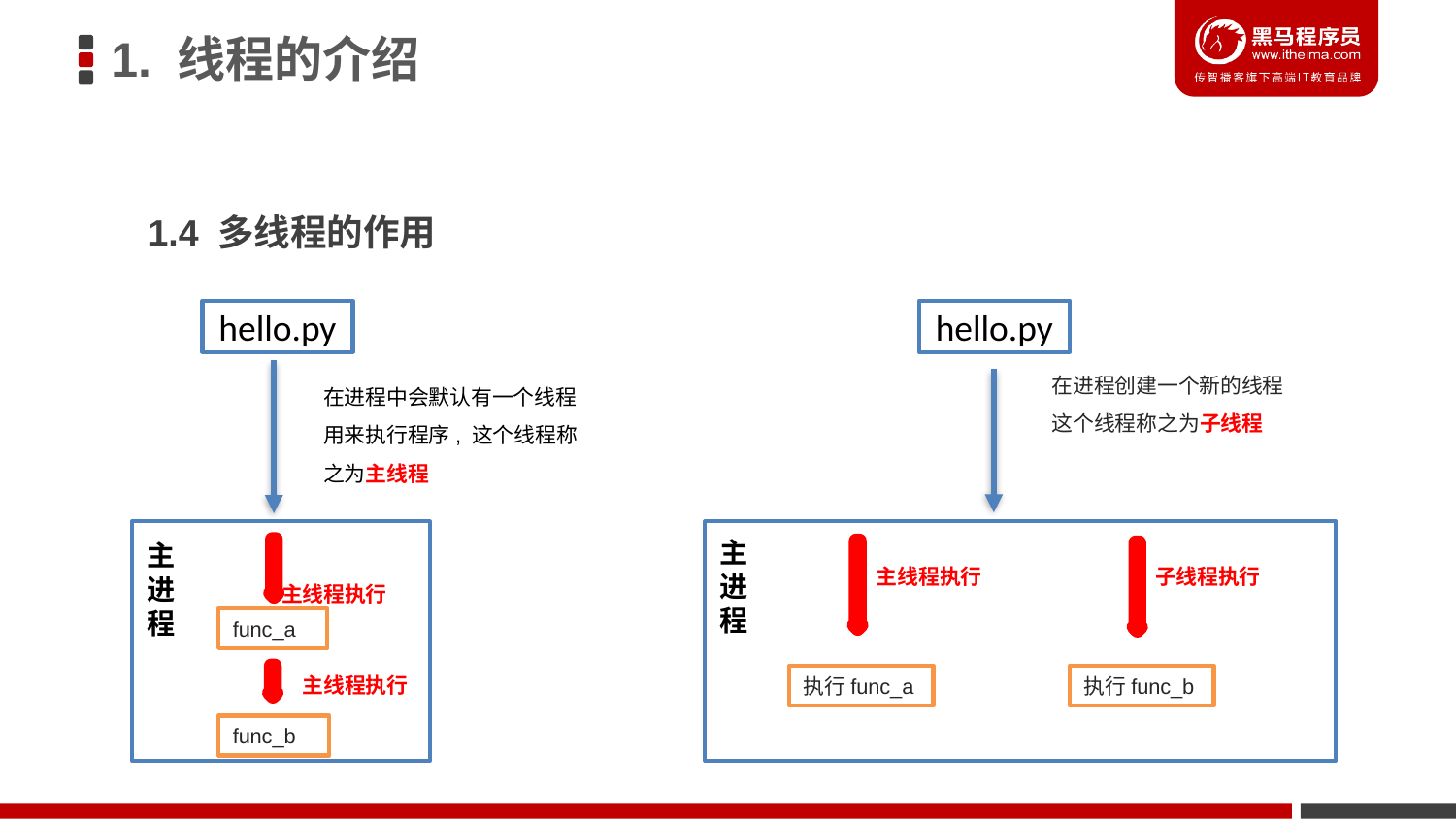

1. 线程的介绍
1.4 多线程的作用
hello.py
hello.py
在进程创建一个新的线程
这个线程称之为子线程
在进程中会默认有一个线程用来执行程序, 这个线程称之为主线程
                      主线程执行

                 主线程执行

主
进
程
主
进
程

主线程执行
子线程执行
func_a

执行func_a
执行func_b
func_b